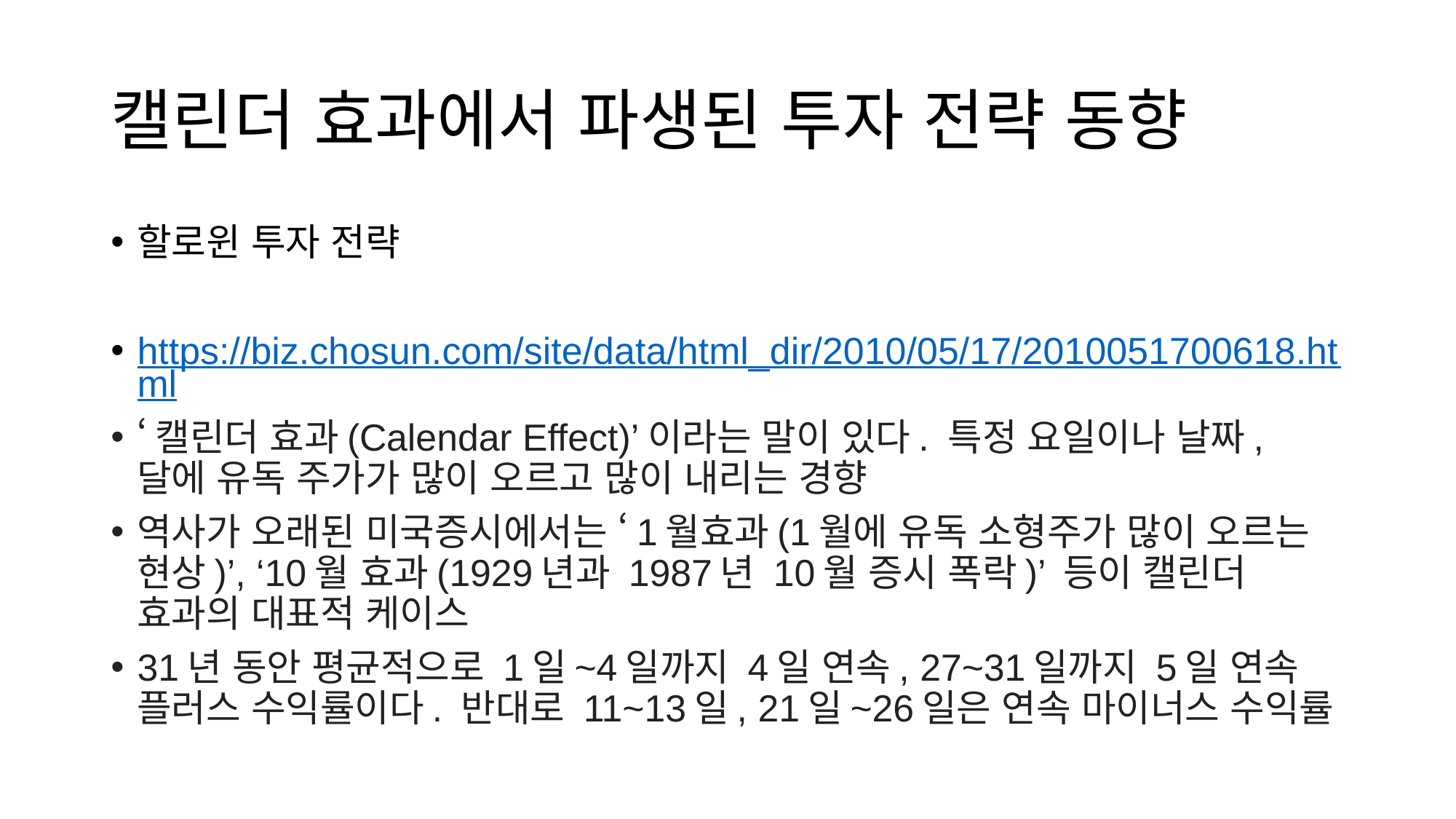

# 캘린더 효과에서 파생된 투자 전략 동향
할로윈 투자 전략

https://biz.chosun.com/site/data/html_dir/2010/05/17/2010051700618.html
‘캘린더 효과(Calendar Effect)’이라는 말이 있다. 특정 요일이나 날짜, 달에 유독 주가가 많이 오르고 많이 내리는 경향
역사가 오래된 미국증시에서는 ‘1월효과(1월에 유독 소형주가 많이 오르는 현상)’, ‘10월 효과(1929년과 1987년 10월 증시 폭락)’ 등이 캘린더 효과의 대표적 케이스
31년 동안 평균적으로 1일~4일까지 4일 연속, 27~31일까지 5일 연속 플러스 수익률이다. 반대로 11~13일, 21일~26일은 연속 마이너스 수익률